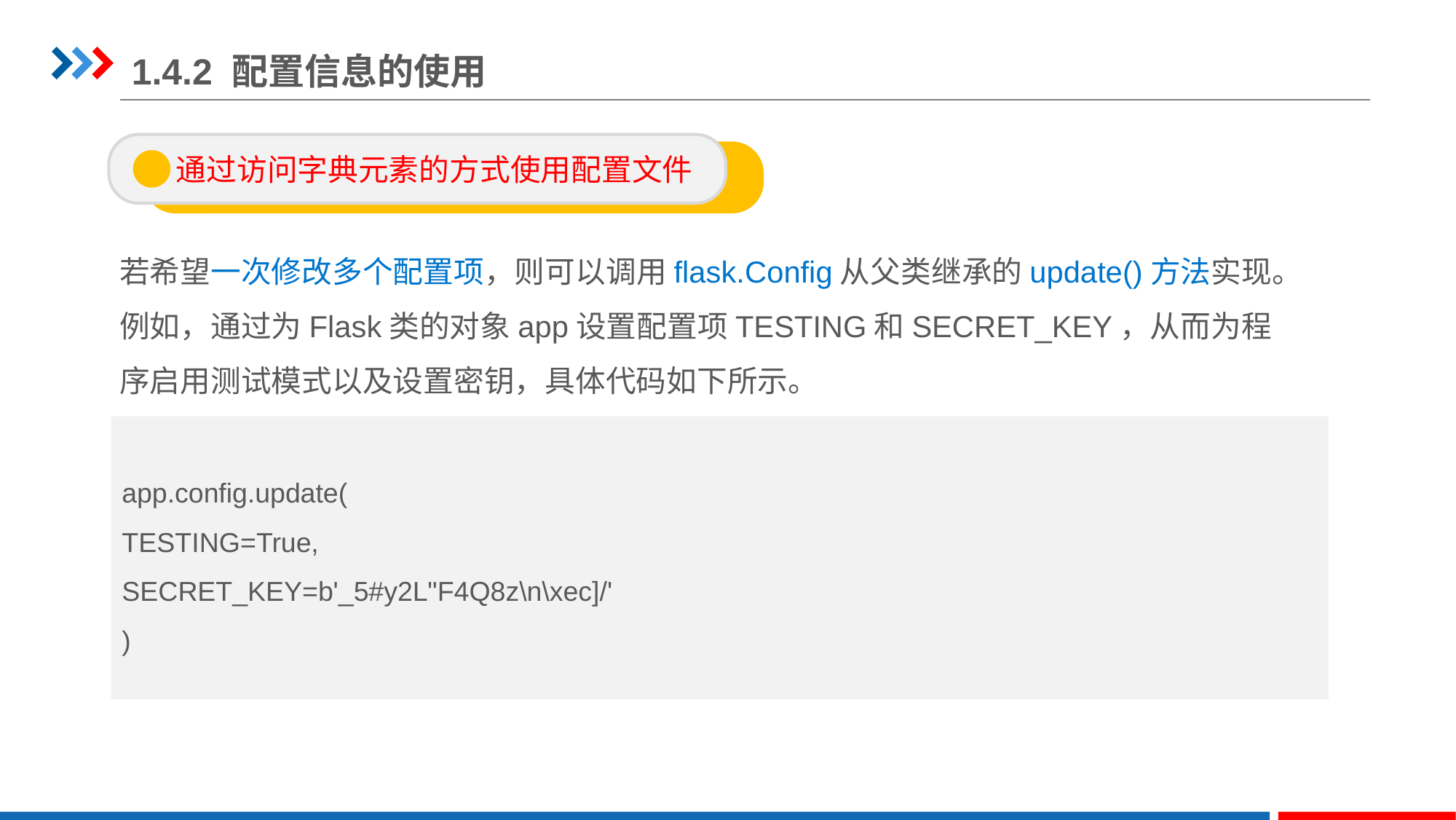

1.4.2 配置信息的使用
    通过访问字典元素的方式使用配置文件

若希望一次修改多个配置项，则可以调用flask.Config从父类继承的update()方法实现。例如，通过为Flask类的对象app设置配置项TESTING和SECRET_KEY，从而为程序启用测试模式以及设置密钥，具体代码如下所示。
app.config.update(
TESTING=True,
SECRET_KEY=b'_5#y2L"F4Q8z\n\xec]/'
)